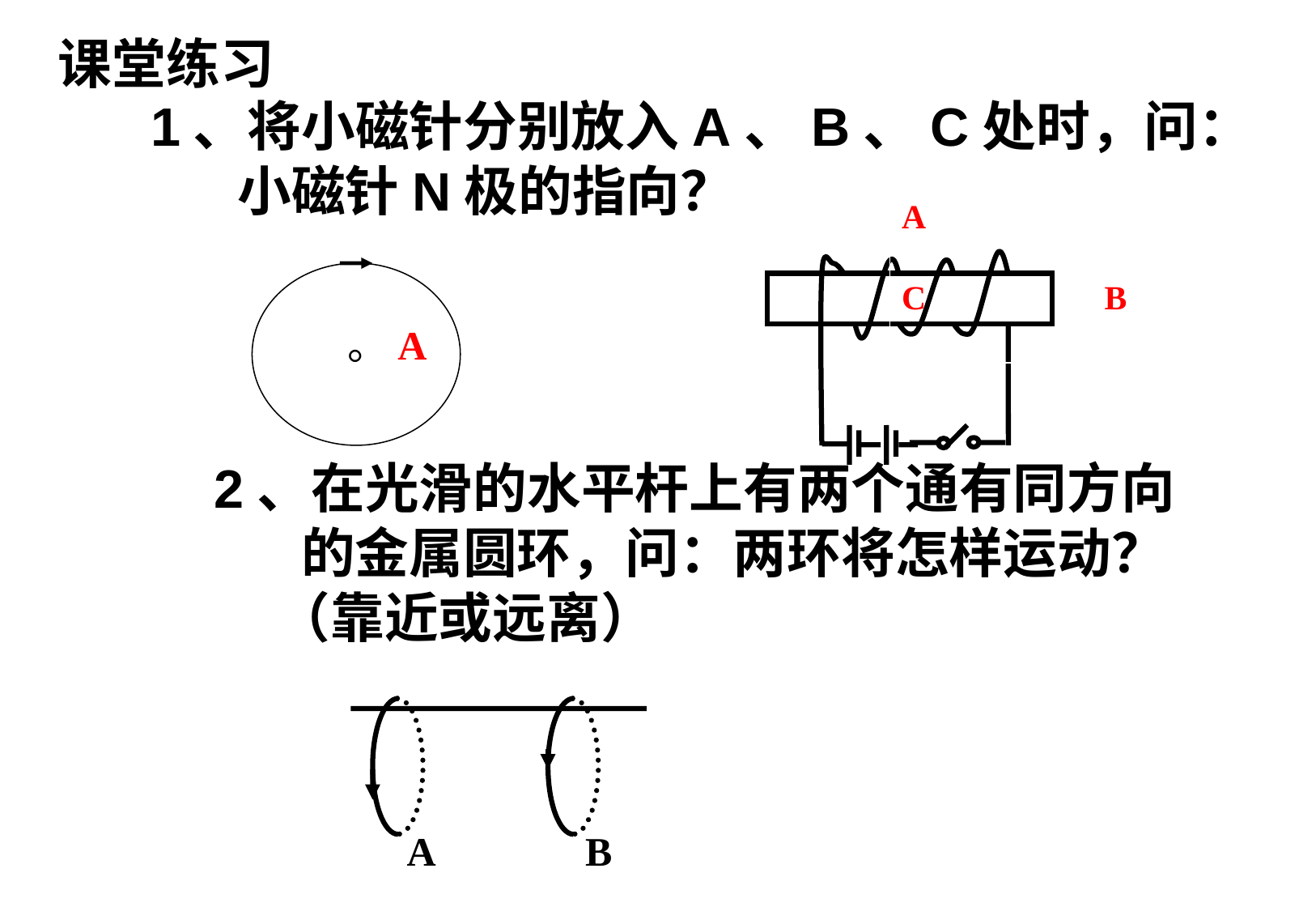

课堂练习
1、将小磁针分别放入A、B、C处时，问：
      小磁针N极的指向？
A

C                     B

    。A

2、在光滑的水平杆上有两个通有同方向
      的金属圆环，问：两环将怎样运动？
    （靠近或远离）

A               B